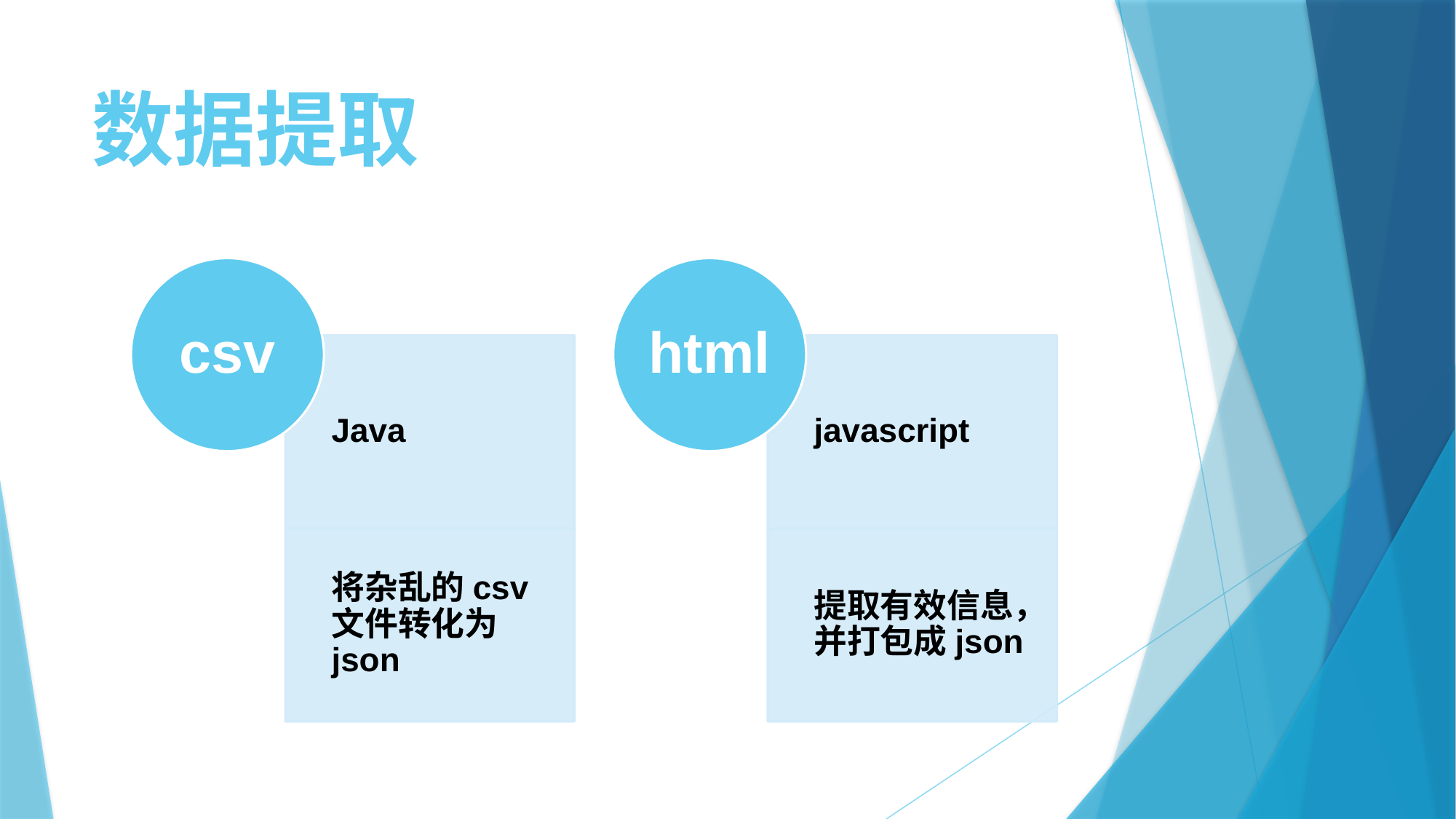

# 数据提取
Java
将杂乱的csv文件转化为json
csv
javascript
提取有效信息，并打包成json
html